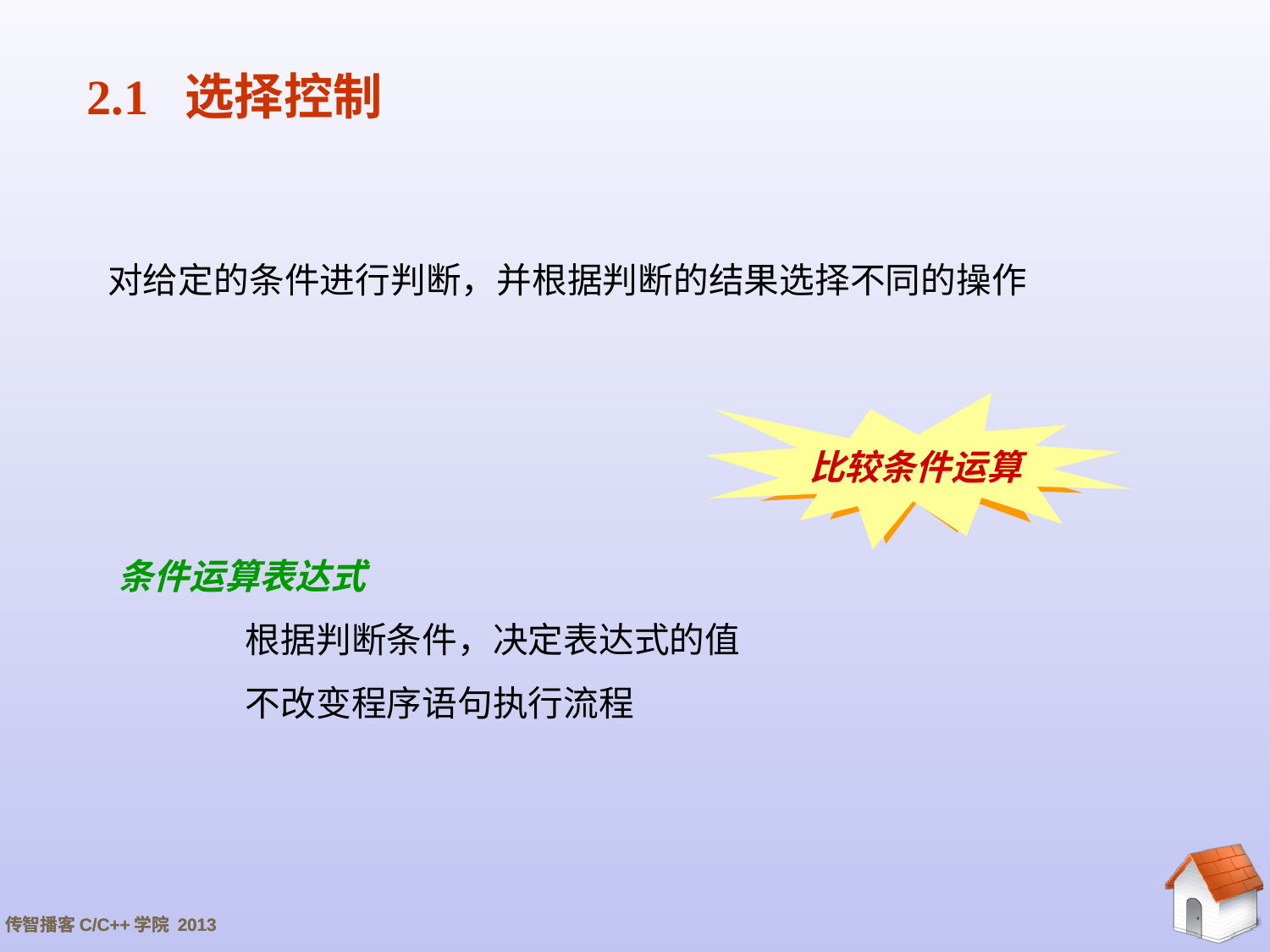

# 2.1  选择控制
对给定的条件进行判断，并根据判断的结果选择不同的操作
比较条件运算

条件运算表达式
	根据判断条件，决定表达式的值
	不改变程序语句执行流程